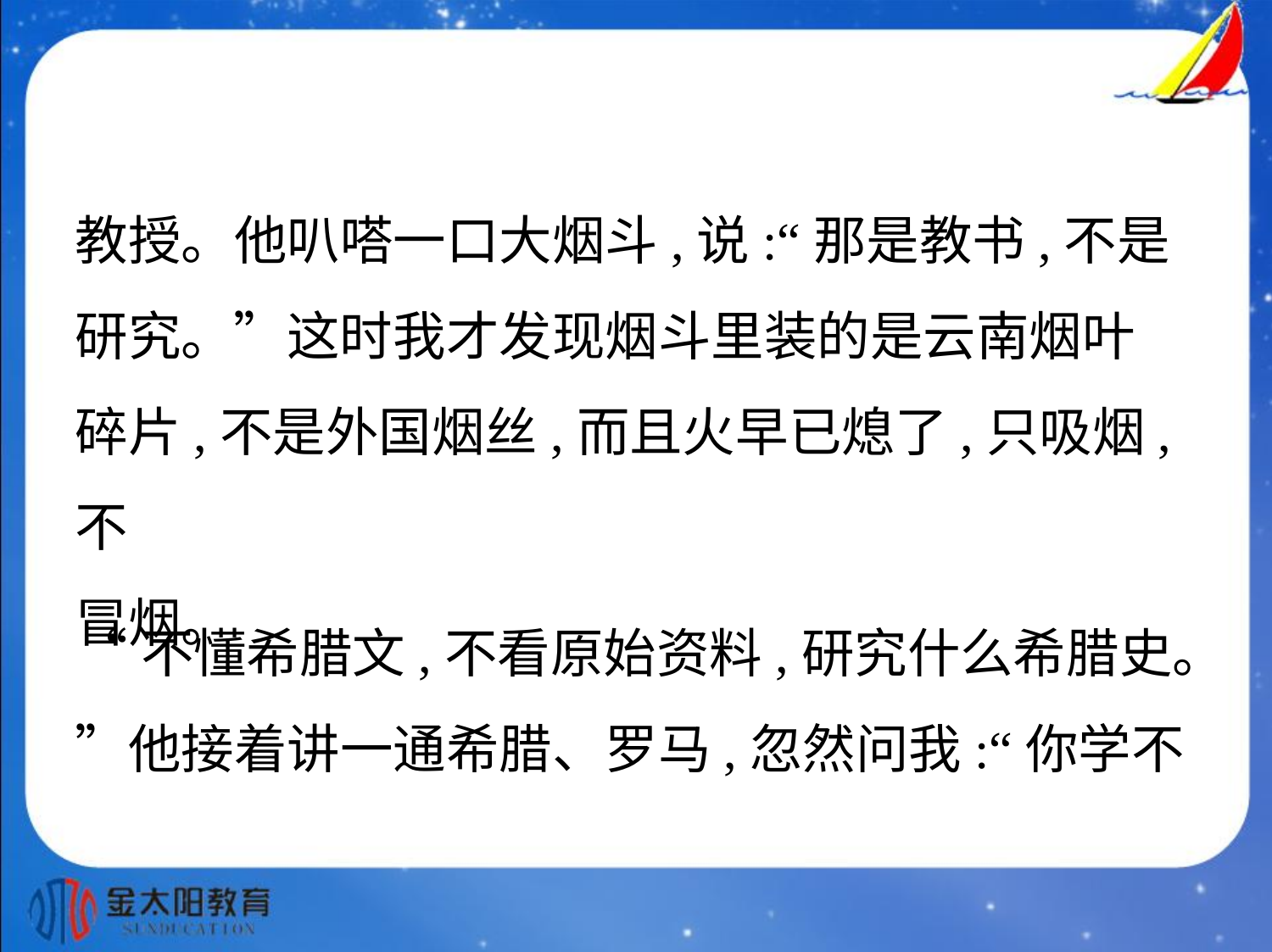

教授。他叭嗒一口大烟斗,说:“那是教书,不是
研究。”这时我才发现烟斗里装的是云南烟叶
碎片,不是外国烟丝,而且火早已熄了,只吸烟,不
冒烟。
“不懂希腊文,不看原始资料,研究什么希腊史。
”他接着讲一通希腊、罗马,忽然问我:“你学不